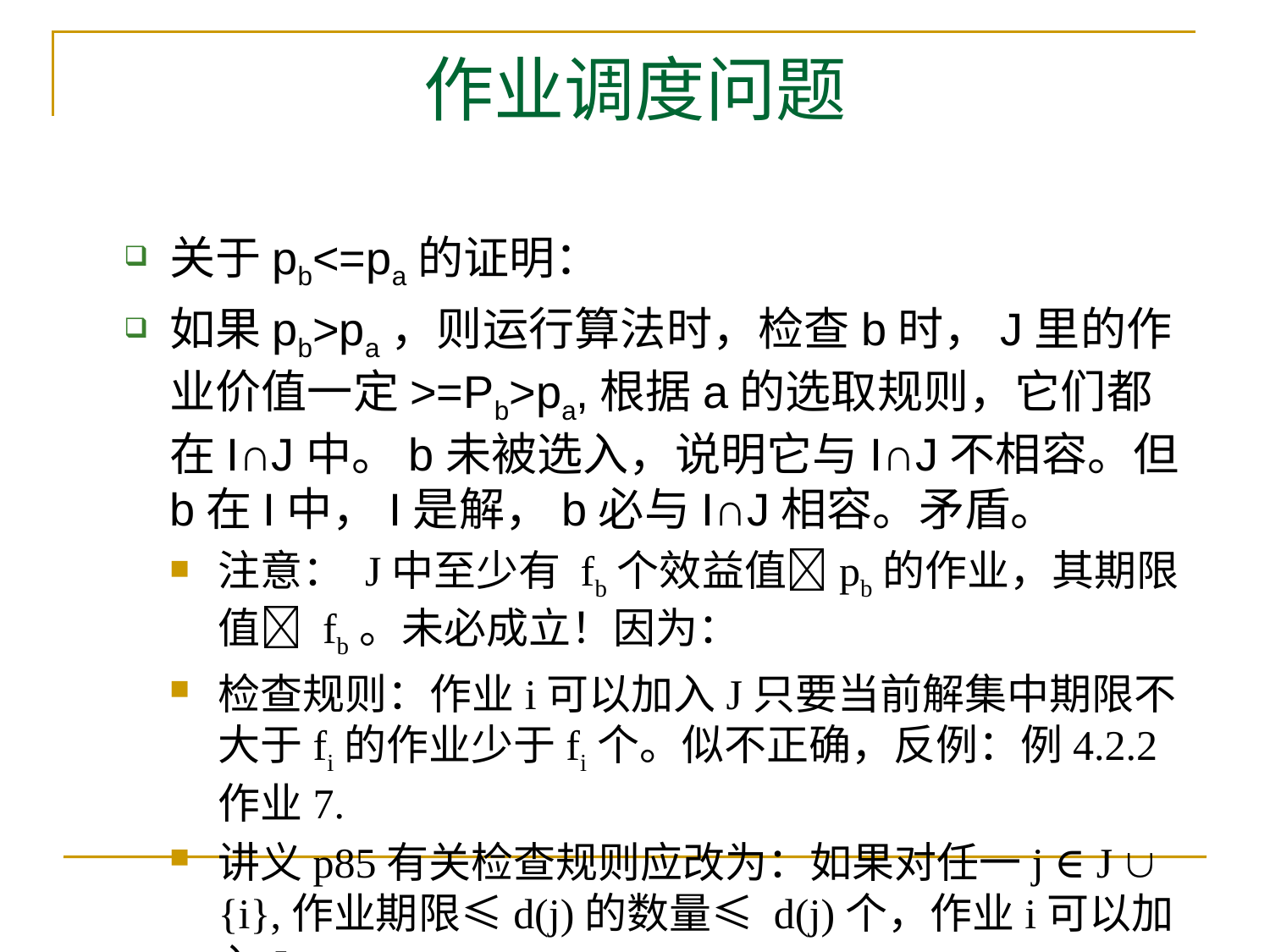

# 作业调度问题
关于pb<=pa的证明：
如果pb>pa，则运行算法时，检查b时，J里的作业价值一定>=Pb>pa,根据a的选取规则，它们都在I∩J中。b未被选入，说明它与I∩J不相容。但b在I中，I是解，b必与I∩J相容。矛盾。
注意： J中至少有 fb个效益值≥pb的作业，其期限值≤ fb。未必成立！因为：
检查规则：作业i可以加入J只要当前解集中期限不大于fi的作业少于fi个。似不正确，反例：例4.2.2作业7.
讲义p85有关检查规则应改为：如果对任一j ∈ J ∪ {i},作业期限≤d(j)的数量≤ d(j)个，作业i可以加入J。